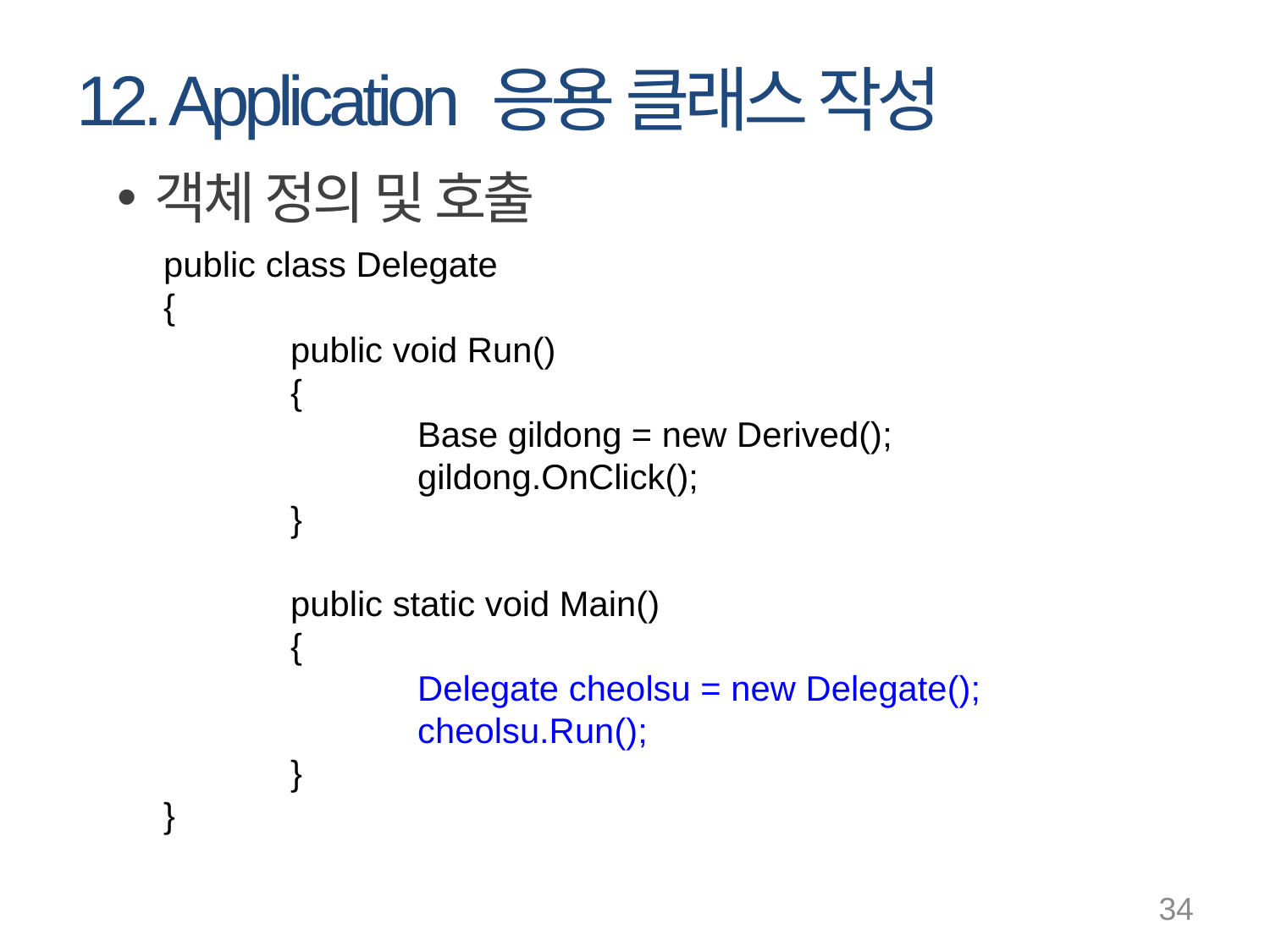

# 12. Application 응용 클래스 작성
객체 정의 및 호출
public class Delegate
{
	public void Run()
	{
		Base gildong = new Derived();
		gildong.OnClick();
	}

	public static void Main()
	{
		Delegate cheolsu = new Delegate();
		cheolsu.Run();
	}
}
34